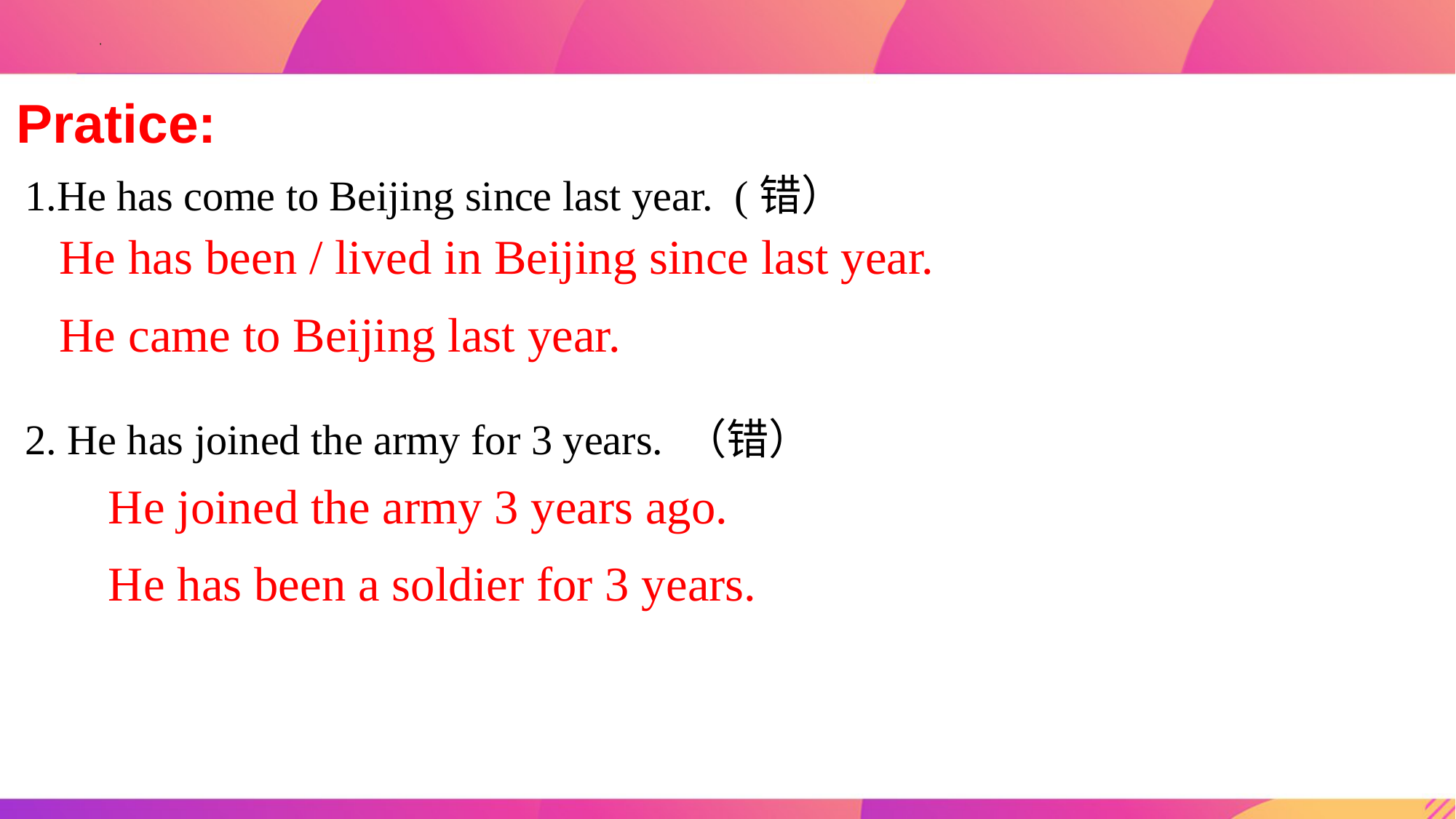

# Pratice:
1.He has come to Beijing since last year.  (错）

2. He has joined the army for 3 years. （错）

He has been / lived in Beijing since last year.
He came to Beijing last year.
    He joined the army 3 years ago.

    He has been a soldier for 3 years.